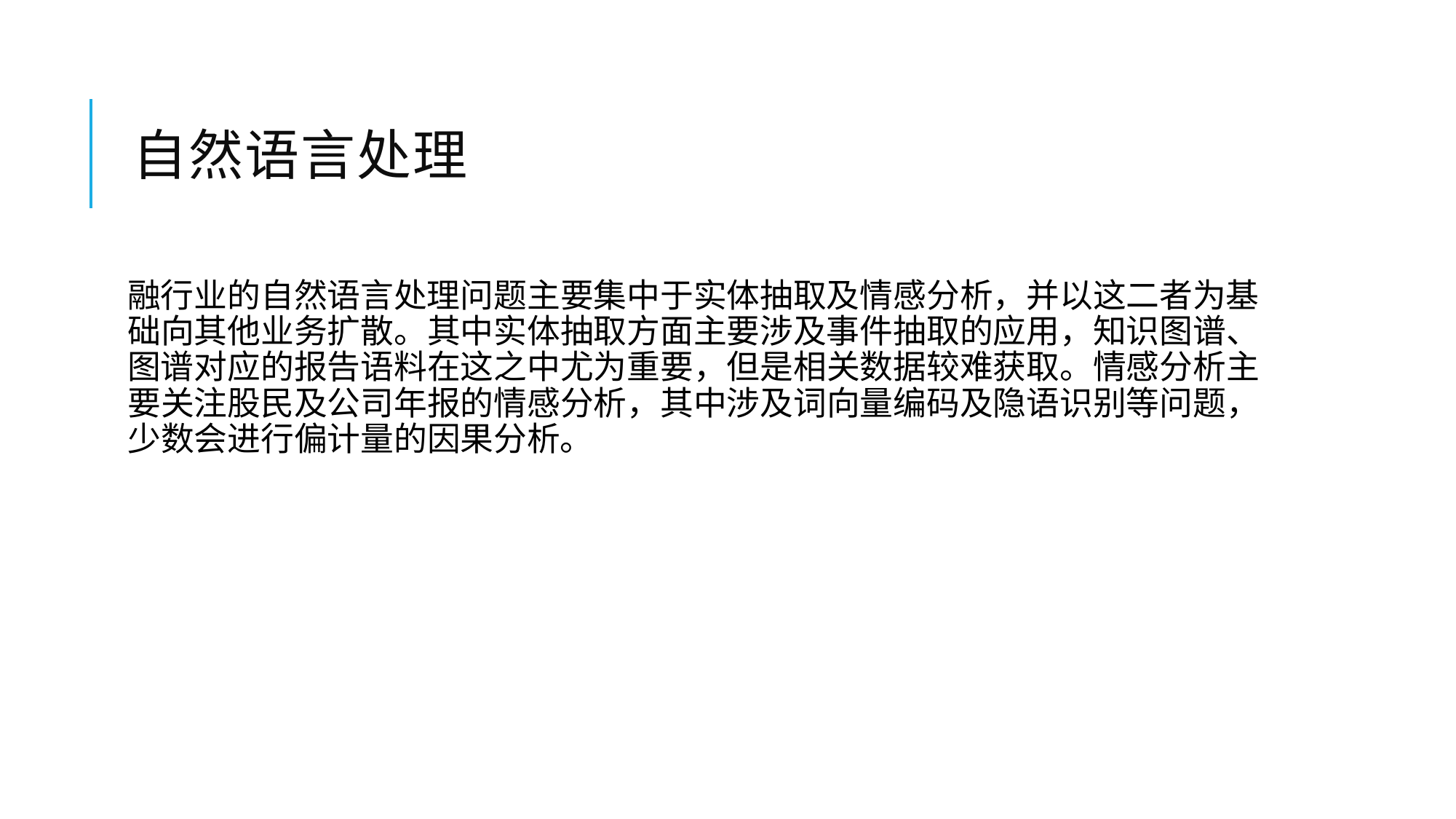

# 自然语言处理
融行业的自然语言处理问题主要集中于实体抽取及情感分析，并以这二者为基础向其他业务扩散。其中实体抽取方面主要涉及事件抽取的应用，知识图谱、图谱对应的报告语料在这之中尤为重要，但是相关数据较难获取。情感分析主要关注股民及公司年报的情感分析，其中涉及词向量编码及隐语识别等问题，少数会进行偏计量的因果分析。